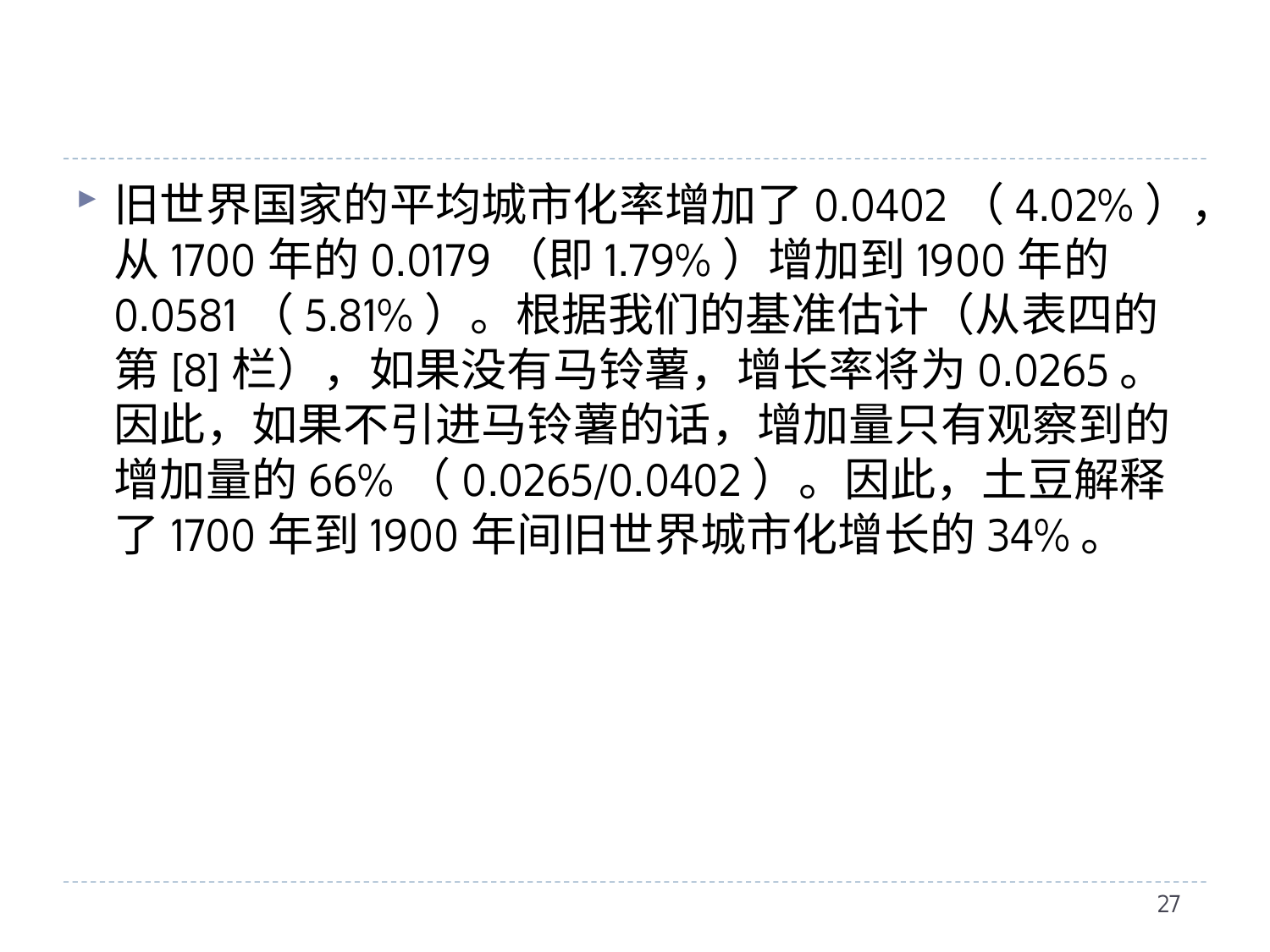

旧世界国家的平均城市化率增加了0.0402（4.02%），从1700年的0.0179（即1.79%）增加到1900年的0.0581（5.81%）。根据我们的基准估计（从表四的第[8]栏），如果没有马铃薯，增长率将为0.0265。因此，如果不引进马铃薯的话，增加量只有观察到的增加量的66%（0.0265/0.0402）。因此，土豆解释了1700年到1900年间旧世界城市化增长的34%。

27